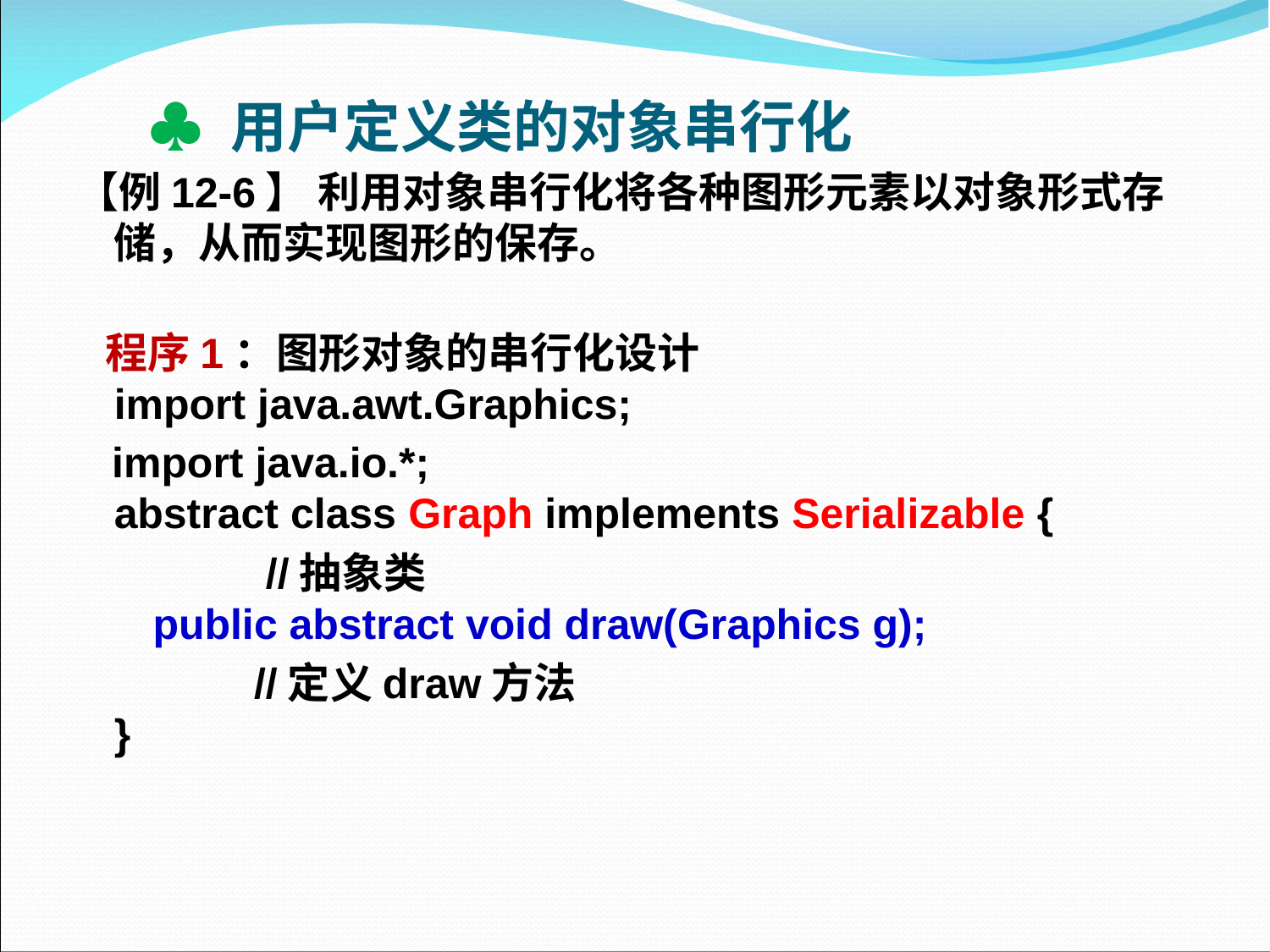

# ♣ 用户定义类的对象串行化
【例12-6】 利用对象串行化将各种图形元素以对象形式存储，从而实现图形的保存。
  程序1：图形对象的串行化设计
import java.awt.Graphics;
   import java.io.*;
abstract class Graph implements Serializable {
                //抽象类
   public abstract void draw(Graphics g);
               //定义draw方法
}